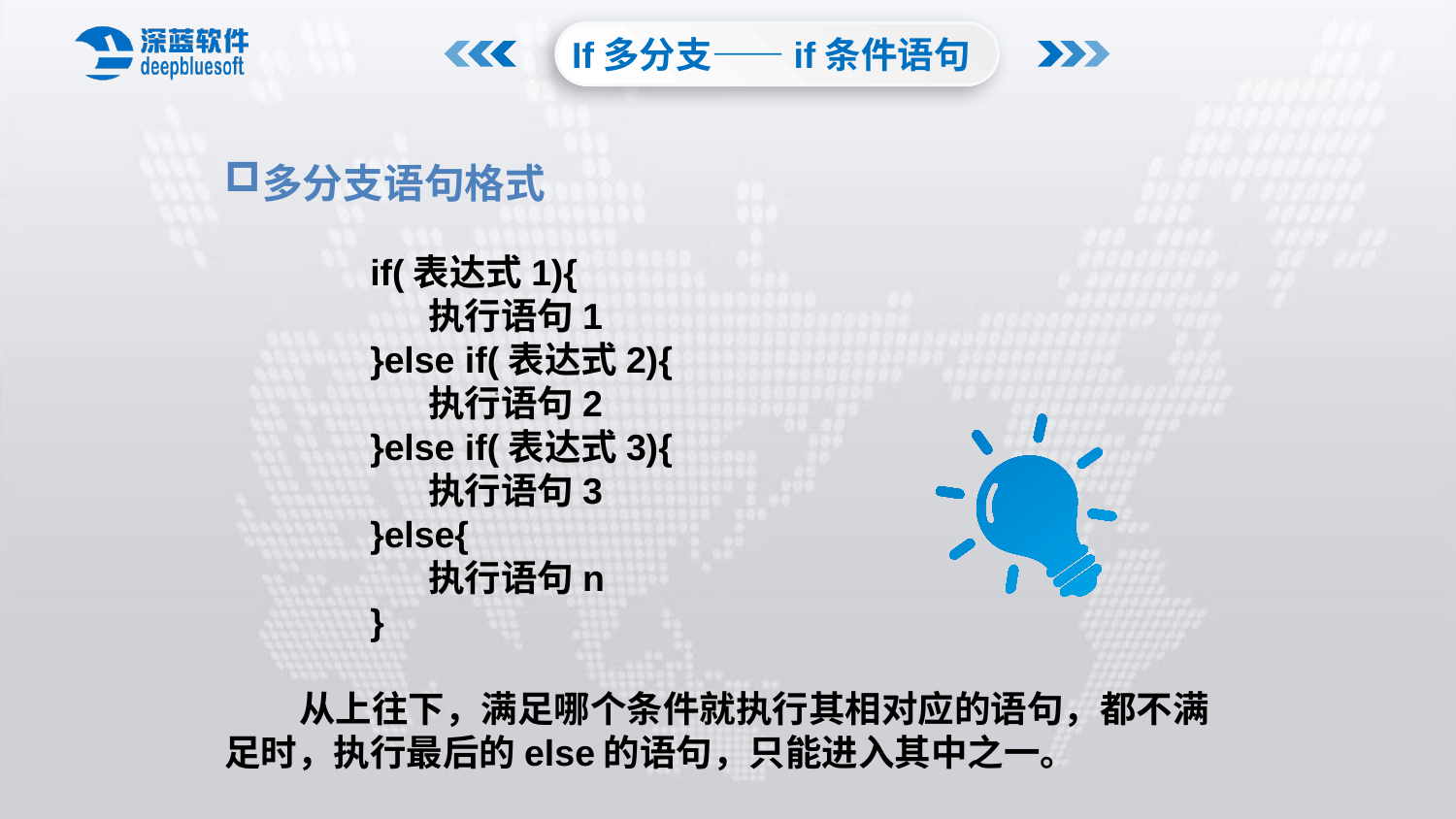

If多分支——if条件语句

多分支语句格式

	if(表达式1){
	      执行语句1
	}else if(表达式2){
	      执行语句2
	}else if(表达式3){
	      执行语句3
	}else{
	      执行语句n
	}

        从上往下，满足哪个条件就执行其相对应的语句，都不满足时，执行最后的else的语句，只能进入其中之一。